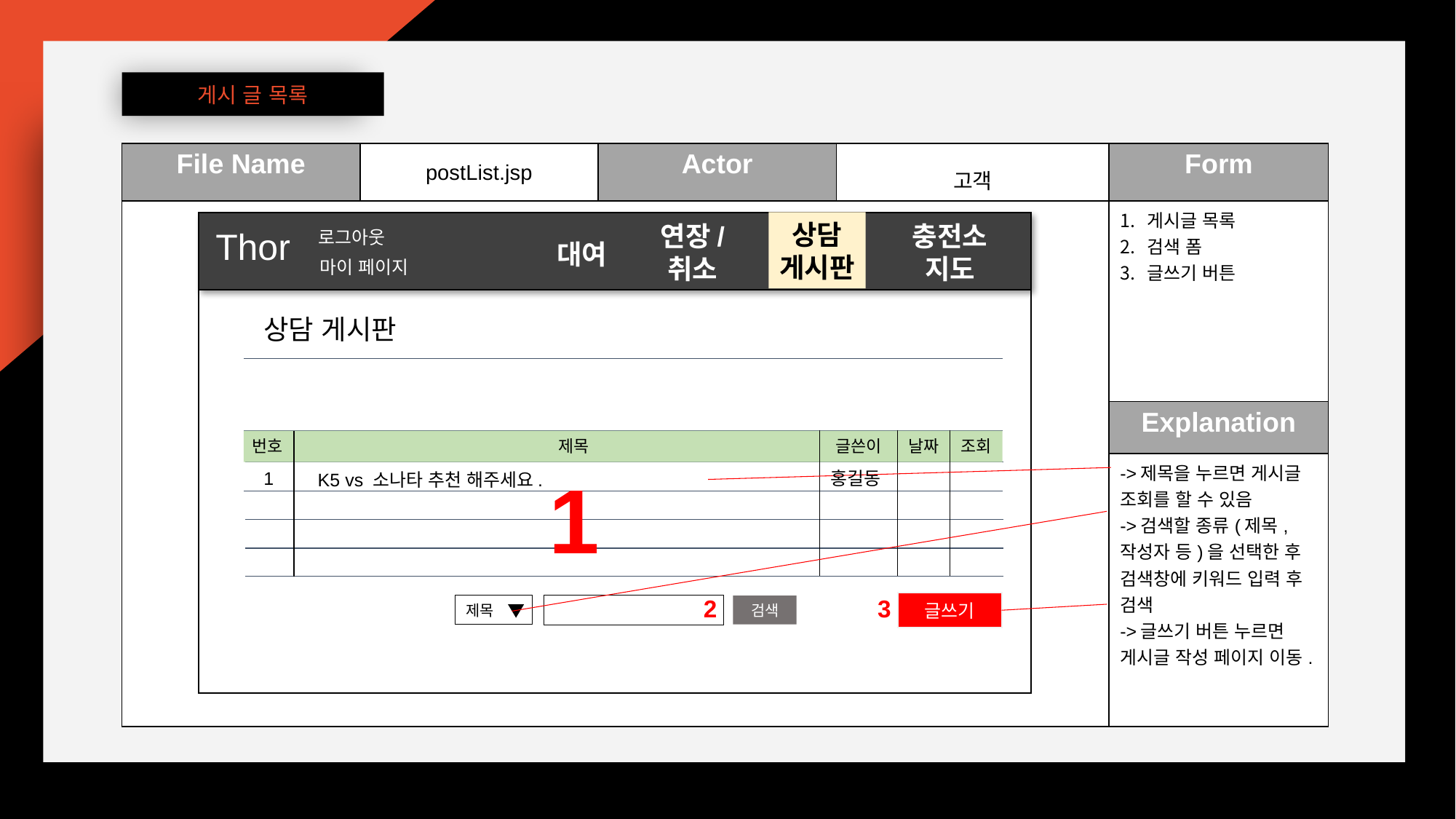

게시 글 목록
| File Name | postList.jsp | Actor | 고객 | Form |
| --- | --- | --- | --- | --- |
|  |  |  |  | 게시글 목록 검색 폼 글쓰기 버튼 |
|  |  |  |  | Explanation |
|  |  |  |  | ->제목을 누르면 게시글 조회를 할 수 있음 ->검색할 종류(제목,작성자 등)을 선택한 후 검색창에 키워드 입력 후 검색 ->글쓰기 버튼 누르면 게시글 작성 페이지 이동. |
상담
게시판

연장/
취소
충전소
지도
Thor
로그아웃
대여
마이 페이지

상담 게시판
날짜
번호

제목
글쓴이
조회
1
홍길동
1
K5 vs 소나타 추천 해주세요.
2
3
글쓰기
제목

검색